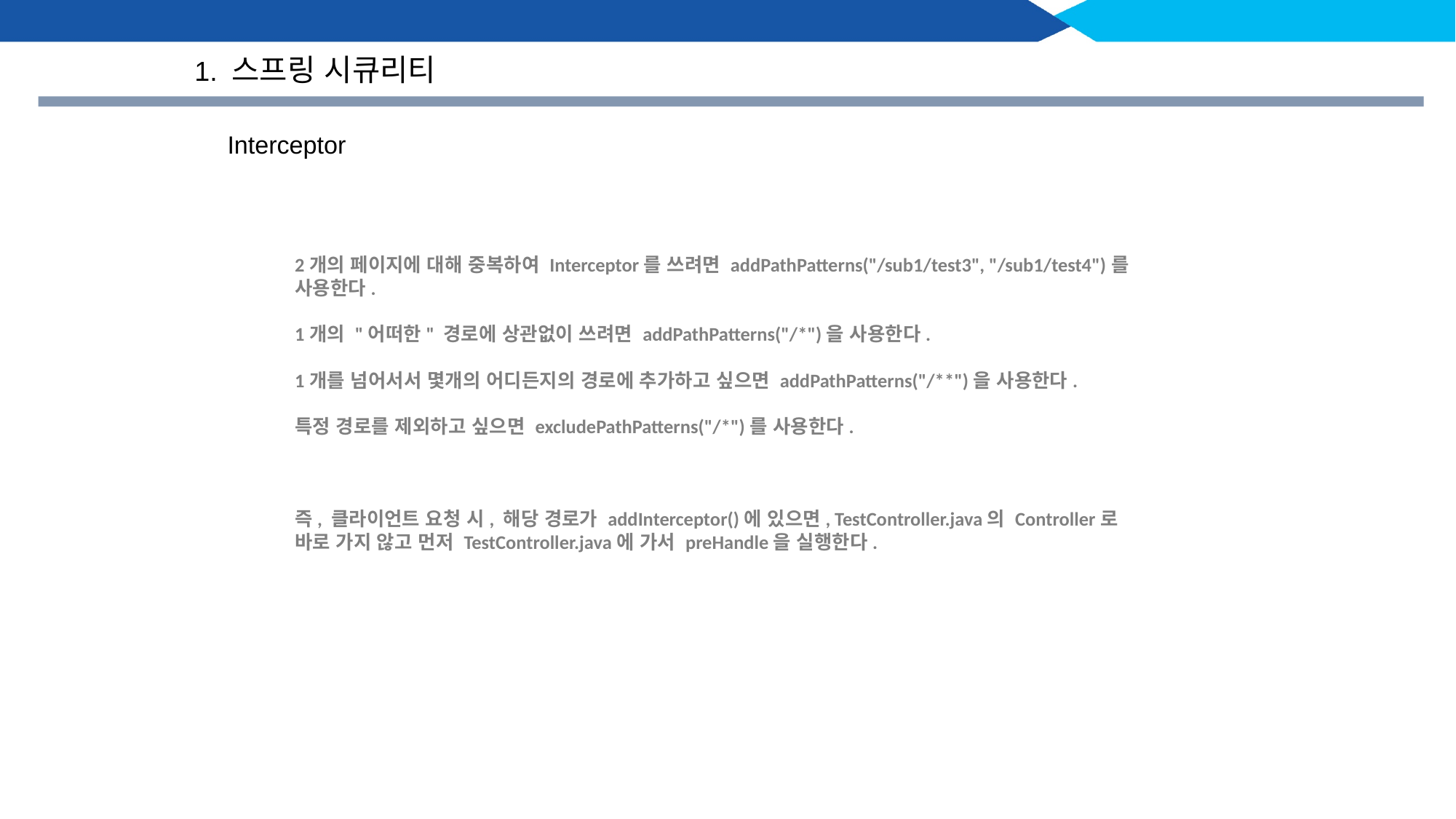

1. 스프링 시큐리티
Interceptor
2개의 페이지에 대해 중복하여 Interceptor를 쓰려면 addPathPatterns("/sub1/test3", "/sub1/test4")를 사용한다.

1개의 "어떠한" 경로에 상관없이 쓰려면 addPathPatterns("/*")을 사용한다.

1개를 넘어서서 몇개의 어디든지의 경로에 추가하고 싶으면 addPathPatterns("/**")을 사용한다.

특정 경로를 제외하고 싶으면 excludePathPatterns("/*")를 사용한다.

즉, 클라이언트 요청 시, 해당 경로가 addInterceptor()에 있으면, TestController.java의 Controller로 바로 가지 않고 먼저 TestController.java에 가서 preHandle을 실행한다.